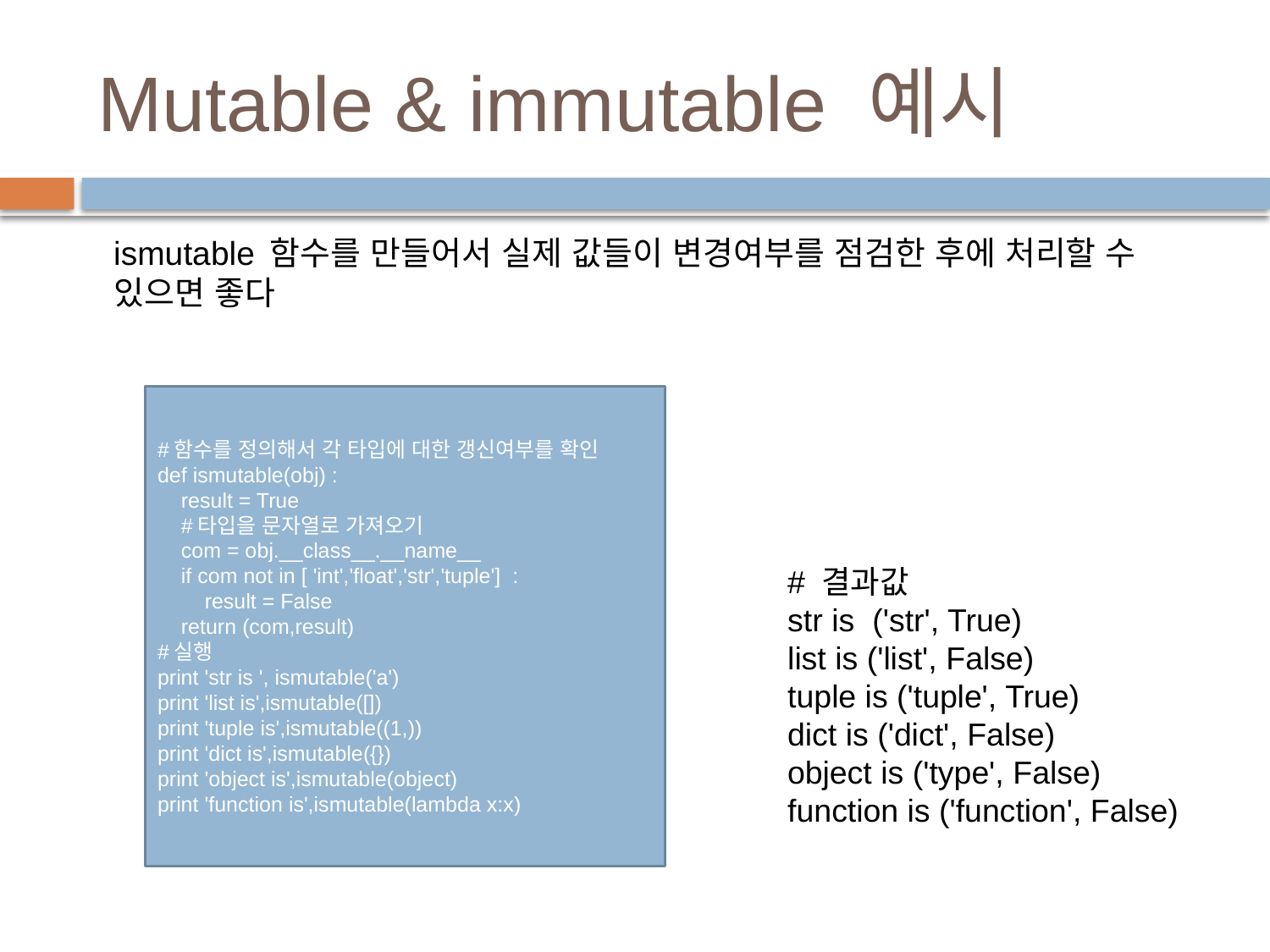

# Mutable & immutable 예시
ismutable 함수를 만들어서 실제 값들이 변경여부를 점검한 후에 처리할 수 있으면 좋다

#함수를 정의해서 각 타입에 대한 갱신여부를 확인
def ismutable(obj) :
    result = True
    #타입을 문자열로 가져오기
    com = obj.__class__.__name__
    if com not in [ 'int','float','str','tuple']  :
        result = False
    return (com,result)
#실행
print 'str is ', ismutable('a')
print 'list is',ismutable([])
print 'tuple is',ismutable((1,))
print 'dict is',ismutable({})
print 'object is',ismutable(object)
print 'function is',ismutable(lambda x:x)
# 결과값
str is  ('str', True)
list is ('list', False)
tuple is ('tuple', True)
dict is ('dict', False)
object is ('type', False)
function is ('function', False)